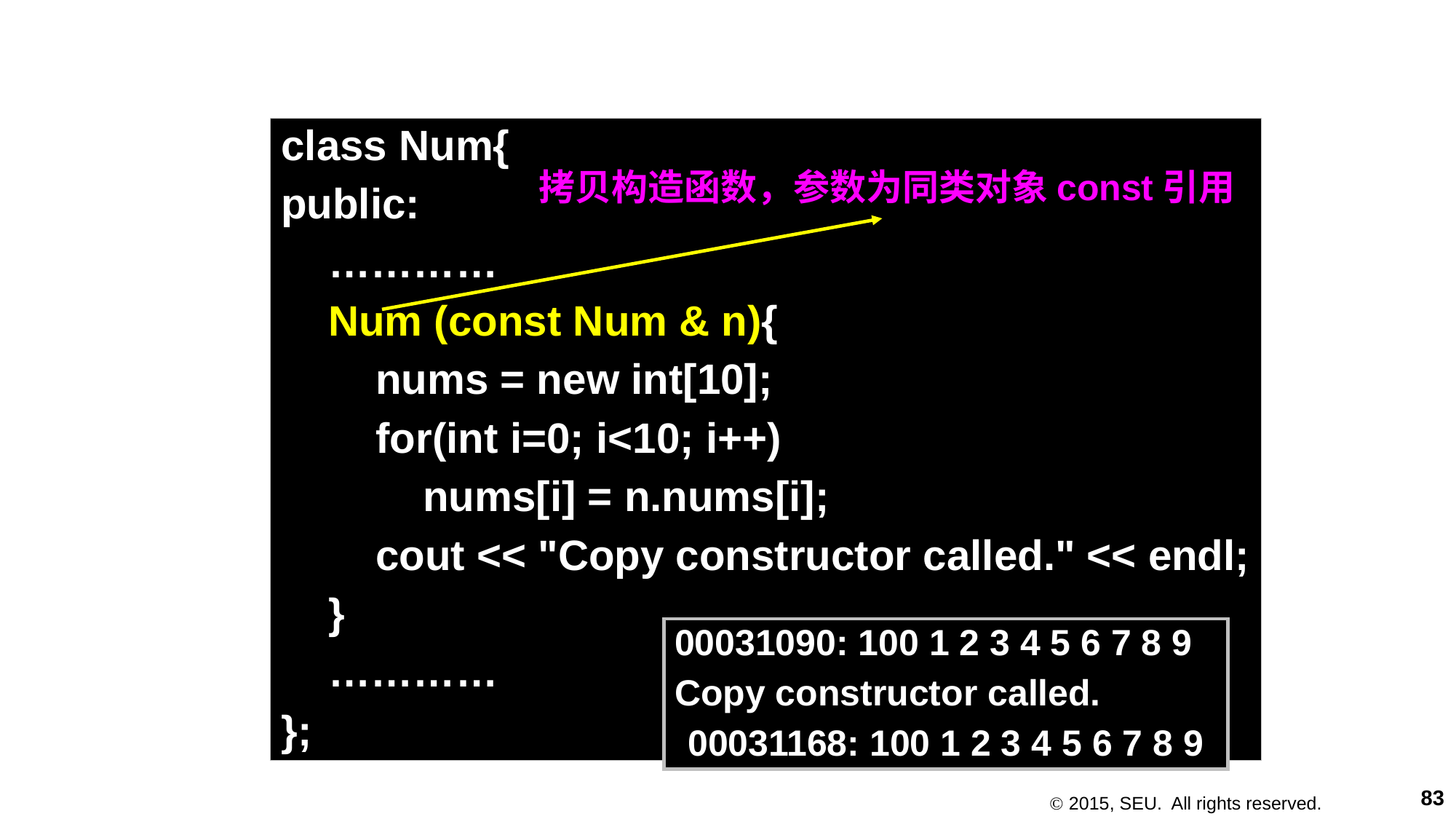

#
class Num{
public:
    …………
    Num (const Num & n){
        nums = new int[10];
        for(int i=0; i<10; i++)
            nums[i] = n.nums[i];
        cout << "Copy constructor called." << endl;
    }
    …………
};
拷贝构造函数，参数为同类对象const引用

00031090: 100 1 2 3 4 5 6 7 8 9
Copy constructor called.
00031168: 100 1 2 3 4 5 6 7 8 9